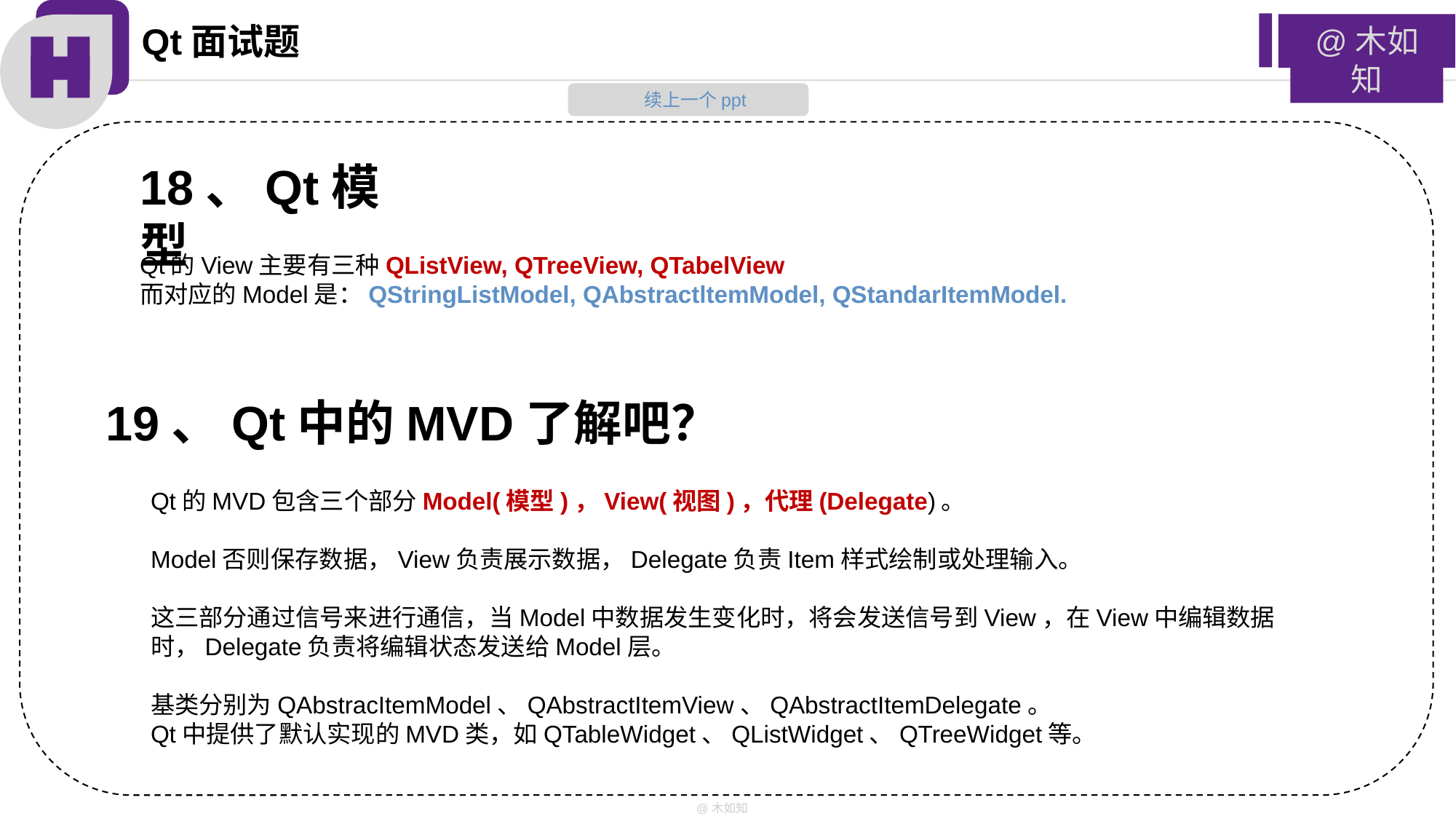

Qt面试题

@木如知
续上一个ppt

18、Qt模型
Qt的View主要有三种QListView, QTreeView, QTabelView
而对应的Model是：QStringListModel, QAbstractltemModel, QStandarItemModel.
19、Qt中的MVD了解吧？
Qt的MVD包含三个部分Model(模型)，View(视图)，代理(Delegate)。

Model否则保存数据，View负责展示数据，Delegate负责Item样式绘制或处理输入。

这三部分通过信号来进行通信，当Model中数据发生变化时，将会发送信号到View，在View中编辑数据时，Delegate负责将编辑状态发送给Model层。

基类分别为QAbstracItemModel、QAbstractItemView、QAbstractItemDelegate。
Qt中提供了默认实现的MVD类，如QTableWidget、QListWidget、QTreeWidget等。
@木如知